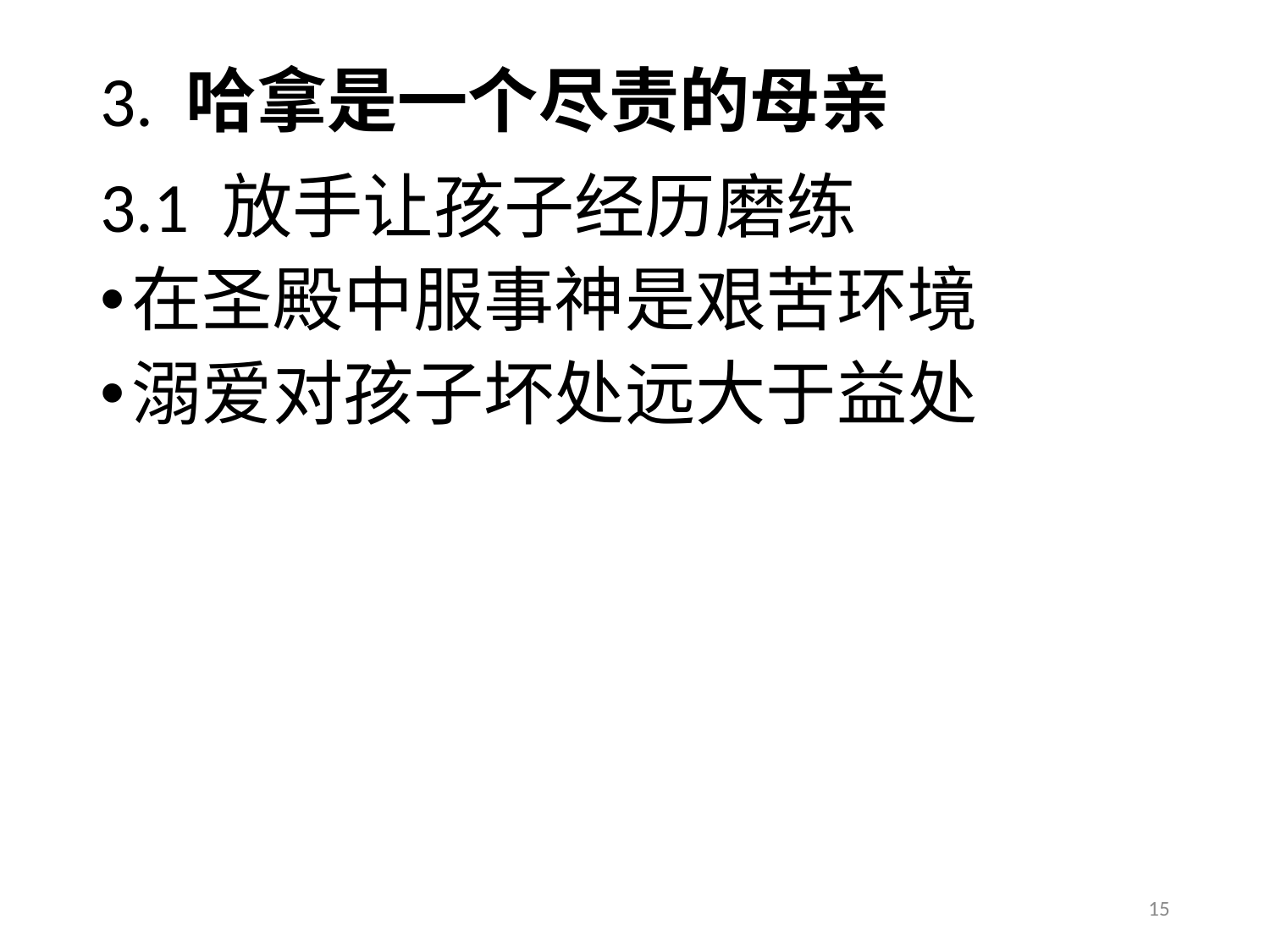

# 3. 哈拿是一个尽责的母亲
3.1 放手让孩子经历磨练
在圣殿中服事神是艰苦环境
溺爱对孩子坏处远大于益处
15